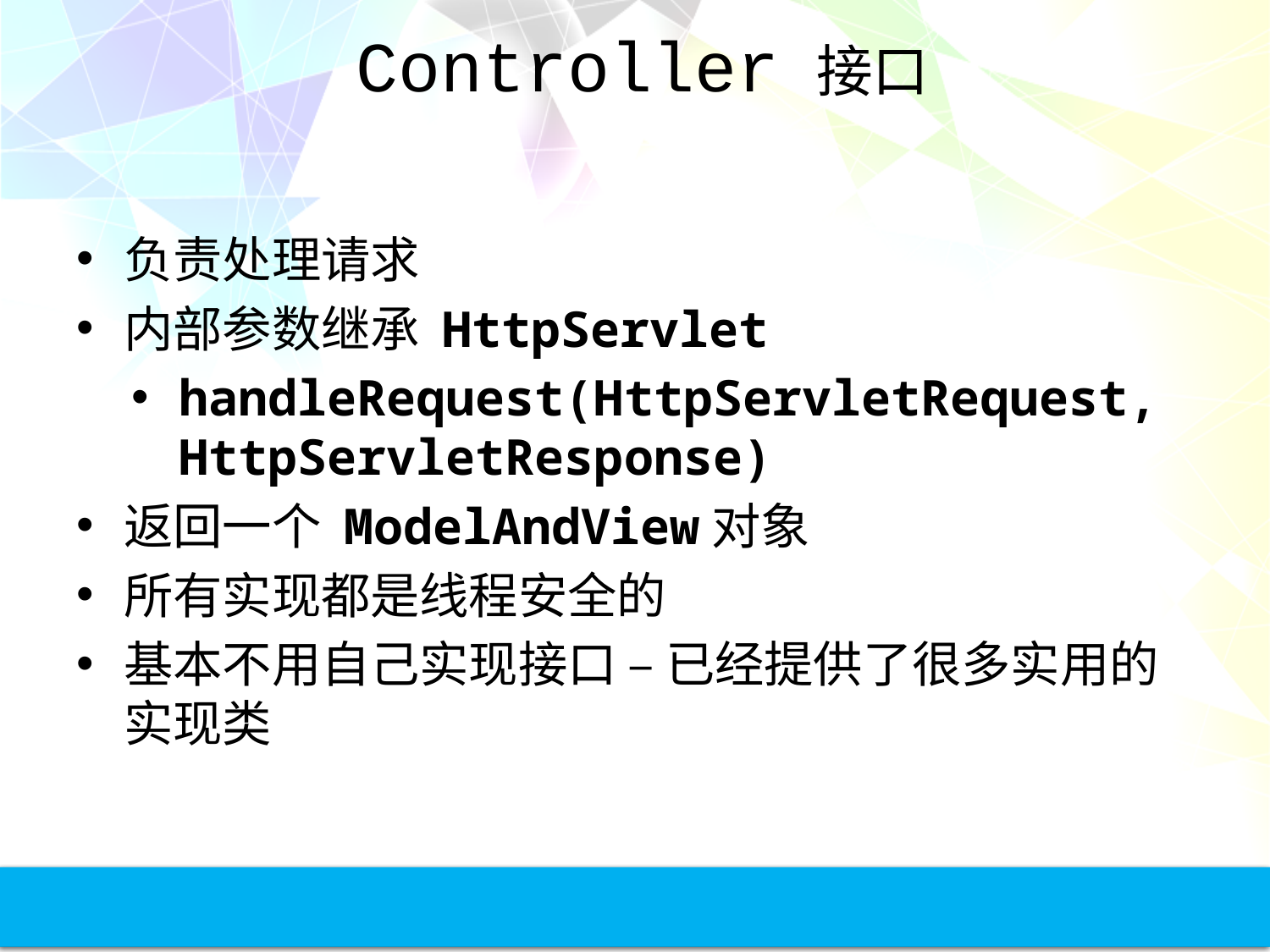

# Controller 接口
负责处理请求
内部参数继承 HttpServlet
handleRequest(HttpServletRequest, HttpServletResponse)
返回一个 ModelAndView对象
所有实现都是线程安全的
基本不用自己实现接口 – 已经提供了很多实用的实现类